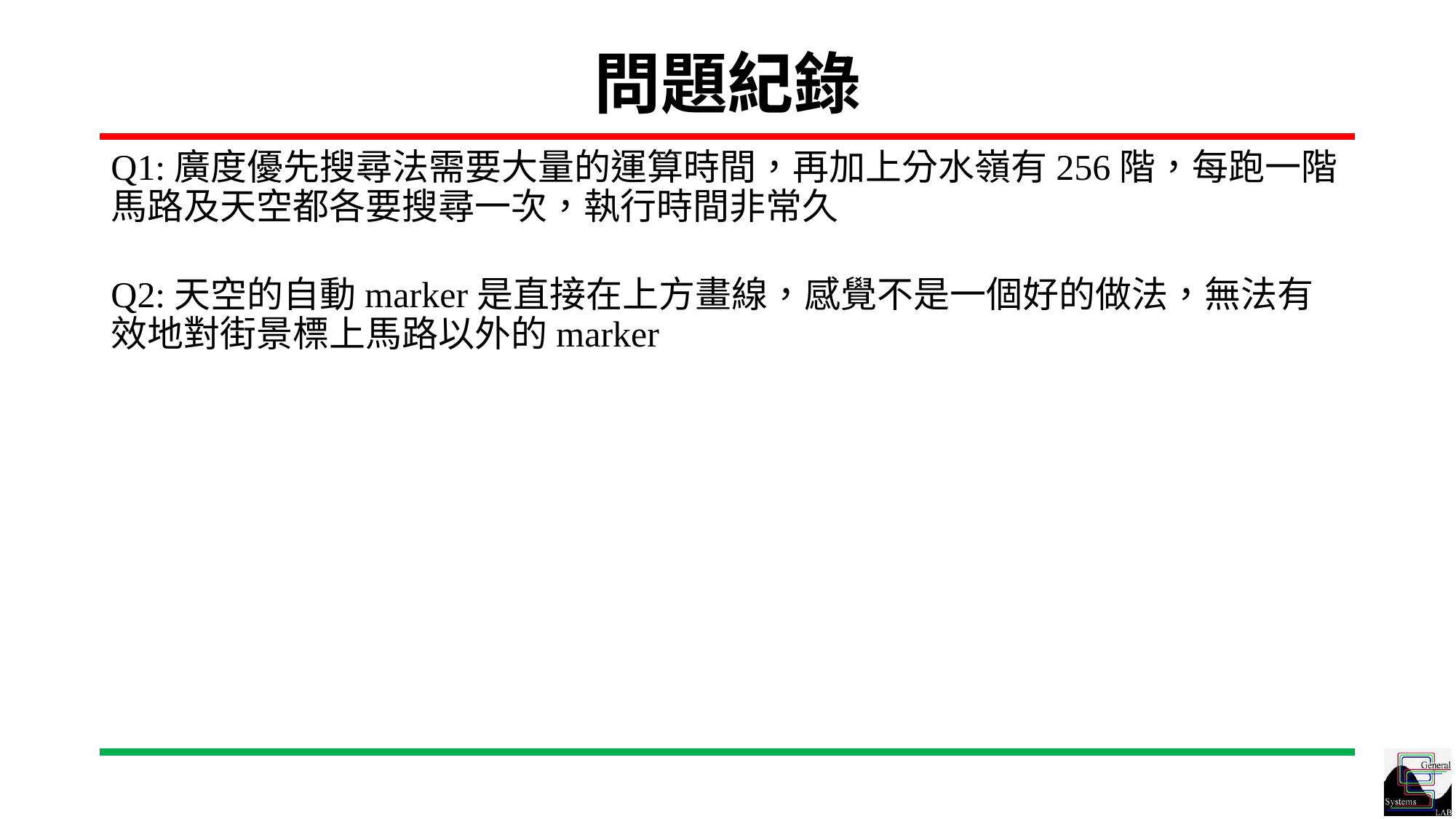

# 問題紀錄
Q1:廣度優先搜尋法需要大量的運算時間，再加上分水嶺有256階，每跑一階馬路及天空都各要搜尋一次，執行時間非常久

Q2:天空的自動marker是直接在上方畫線，感覺不是一個好的做法，無法有效地對街景標上馬路以外的marker